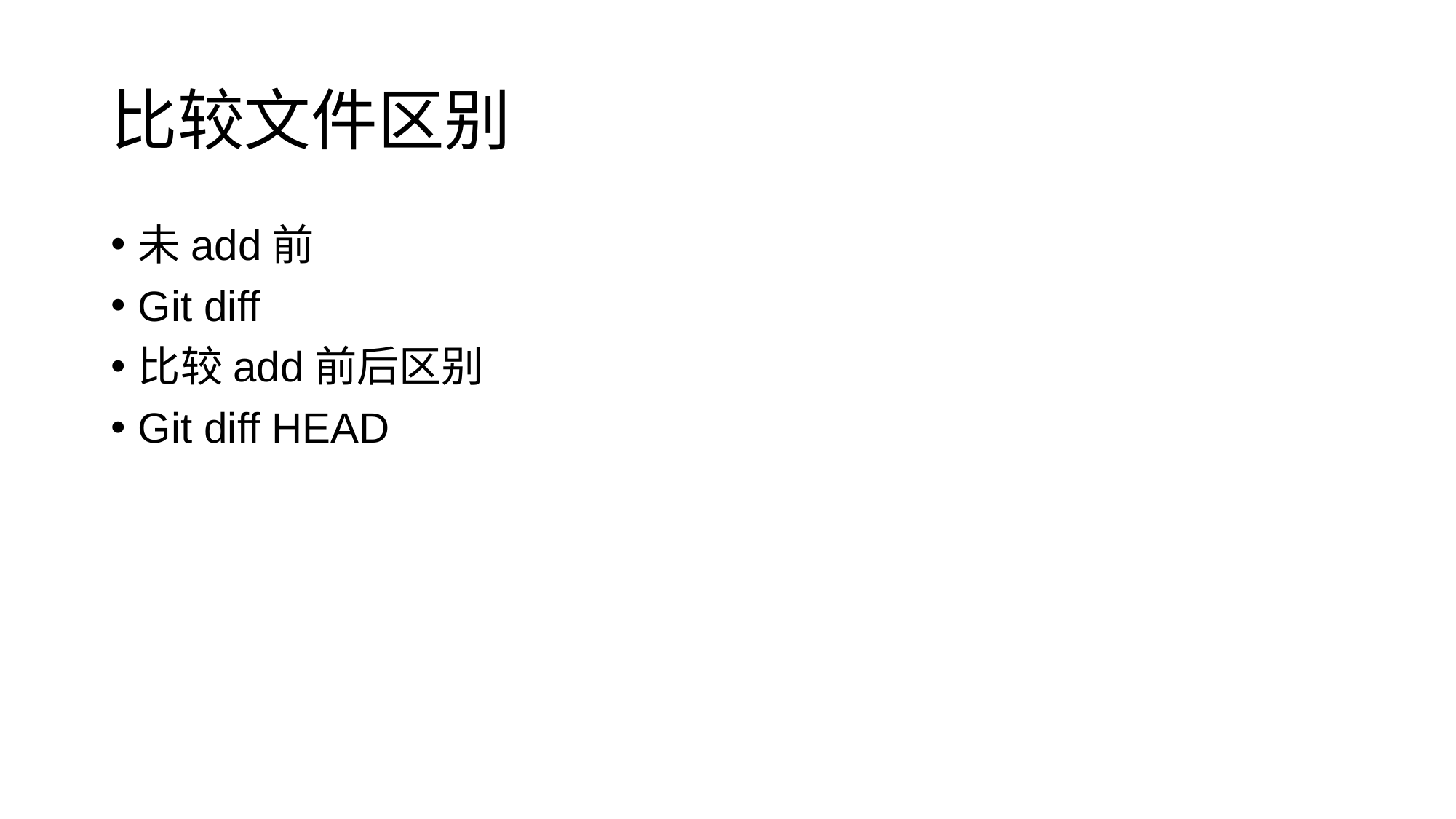

# 比较文件区别
未add前
Git diff
比较add前后区别
Git diff HEAD